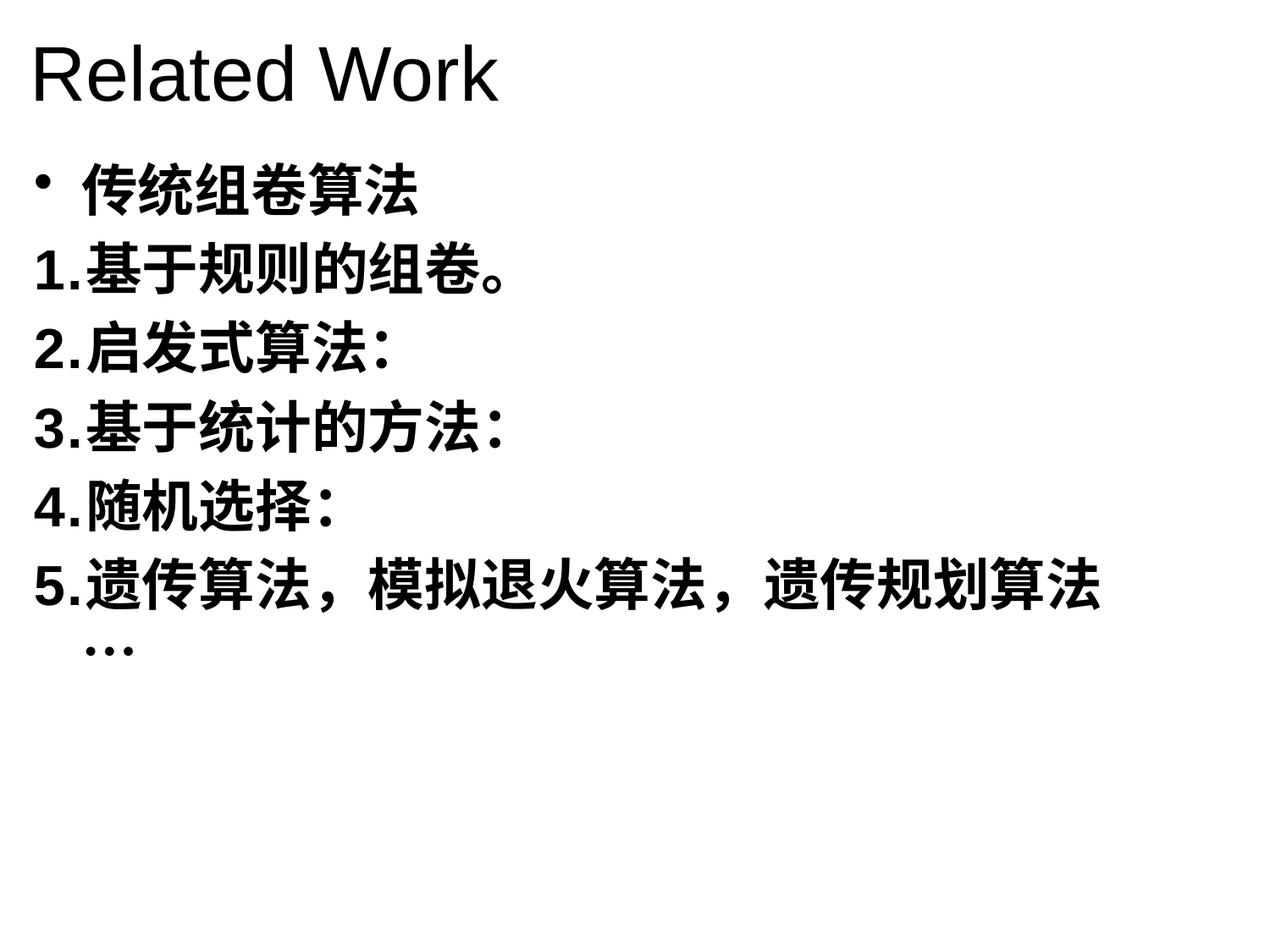

# Related Work
传统组卷算法
基于规则的组卷。
启发式算法：
基于统计的方法：
随机选择：
遗传算法，模拟退火算法，遗传规划算法…